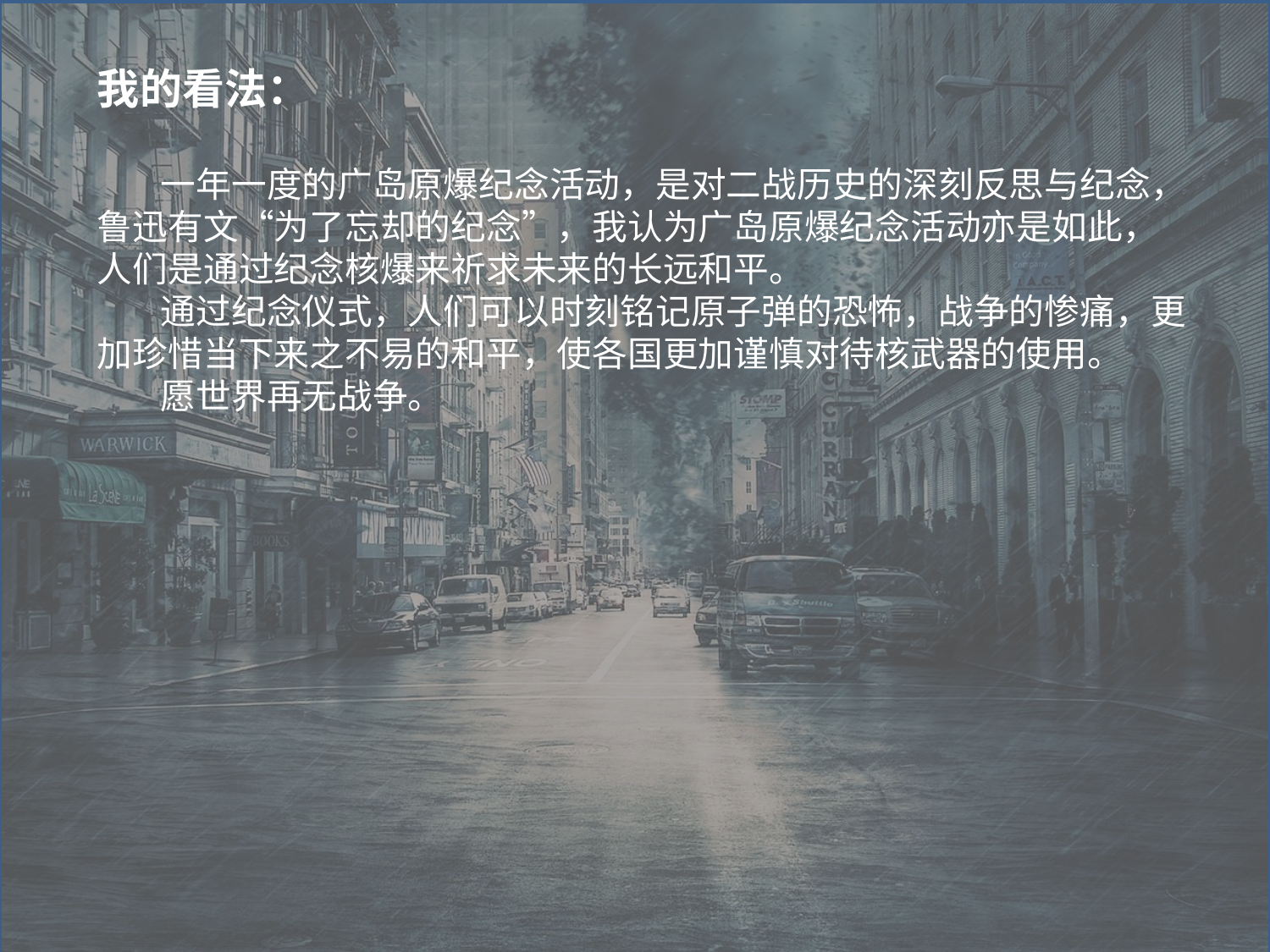

我的看法：
       一年一度的广岛原爆纪念活动，是对二战历史的深刻反思与纪念，鲁迅有文“为了忘却的纪念”，我认为广岛原爆纪念活动亦是如此，人们是通过纪念核爆来祈求未来的长远和平。
       通过纪念仪式，人们可以时刻铭记原子弹的恐怖，战争的惨痛，更加珍惜当下来之不易的和平，使各国更加谨慎对待核武器的使用。
       愿世界再无战争。
#